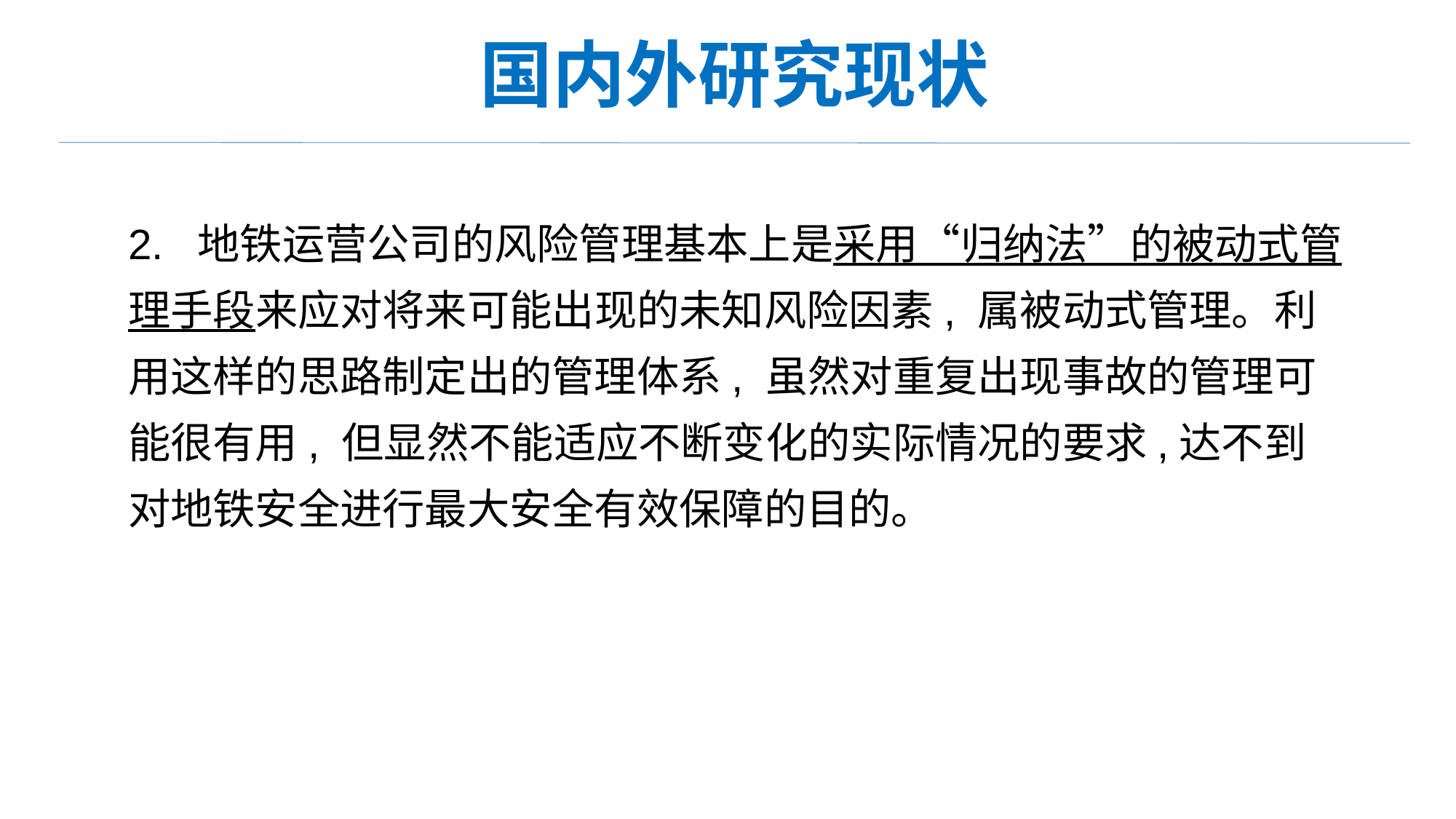

国内外研究现状
2.  地铁运营公司的风险管理基本上是采用“归纳法”的被动式管理手段来应对将来可能出现的未知风险因素, 属被动式管理。利用这样的思路制定出的管理体系, 虽然对重复出现事故的管理可能很有用, 但显然不能适应不断变化的实际情况的要求,达不到对地铁安全进行最大安全有效保障的目的。
13